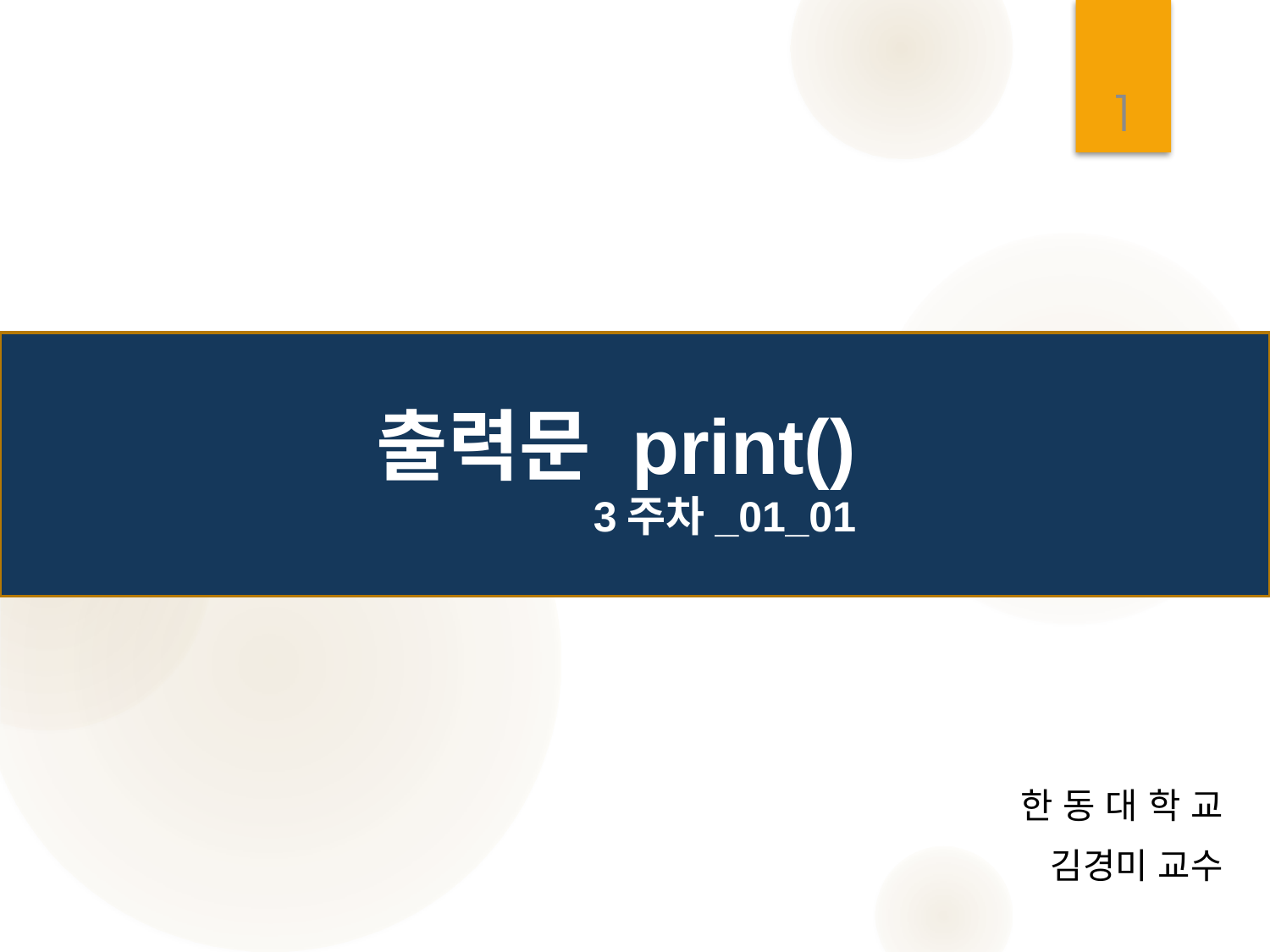

1

# 출력문 print() 3주차_01_01
한 동 대 학 교
 김경미 교수